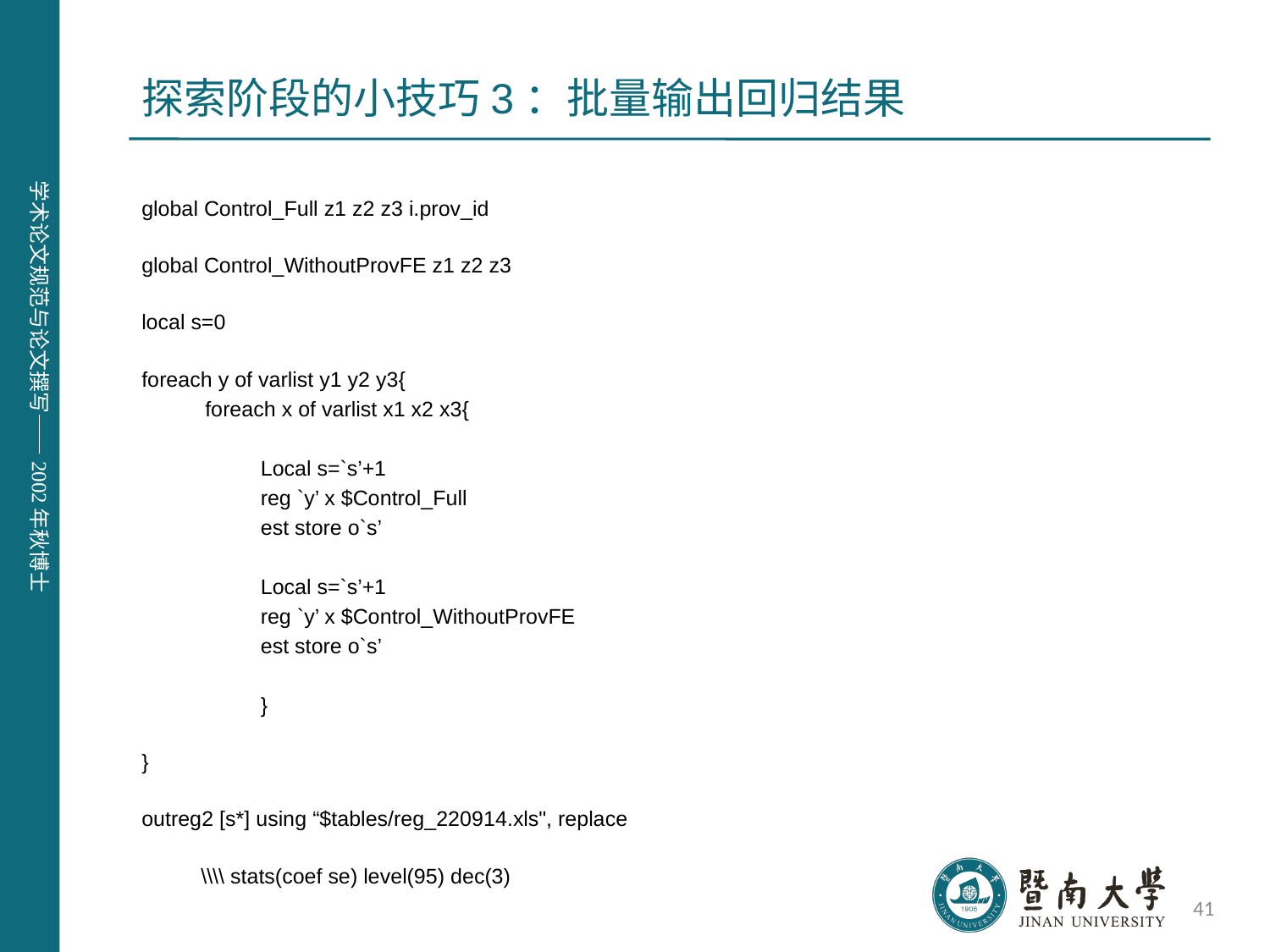

# 探索阶段的小技巧3：批量输出回归结果
global Control_Full z1 z2 z3 i.prov_id
global Control_WithoutProvFE z1 z2 z3
local s=0
foreach y of varlist y1 y2 y3{
foreach x of varlist x1 x2 x3{

Local s=`s’+1
reg `y’ x $Control_Full
est store o`s’

Local s=`s’+1
reg `y’ x $Control_WithoutProvFE
est store o`s’

}
}
outreg2 [s*] using “$tables/reg_220914.xls", replace
          \\\\ stats(coef se) level(95) dec(3)

41